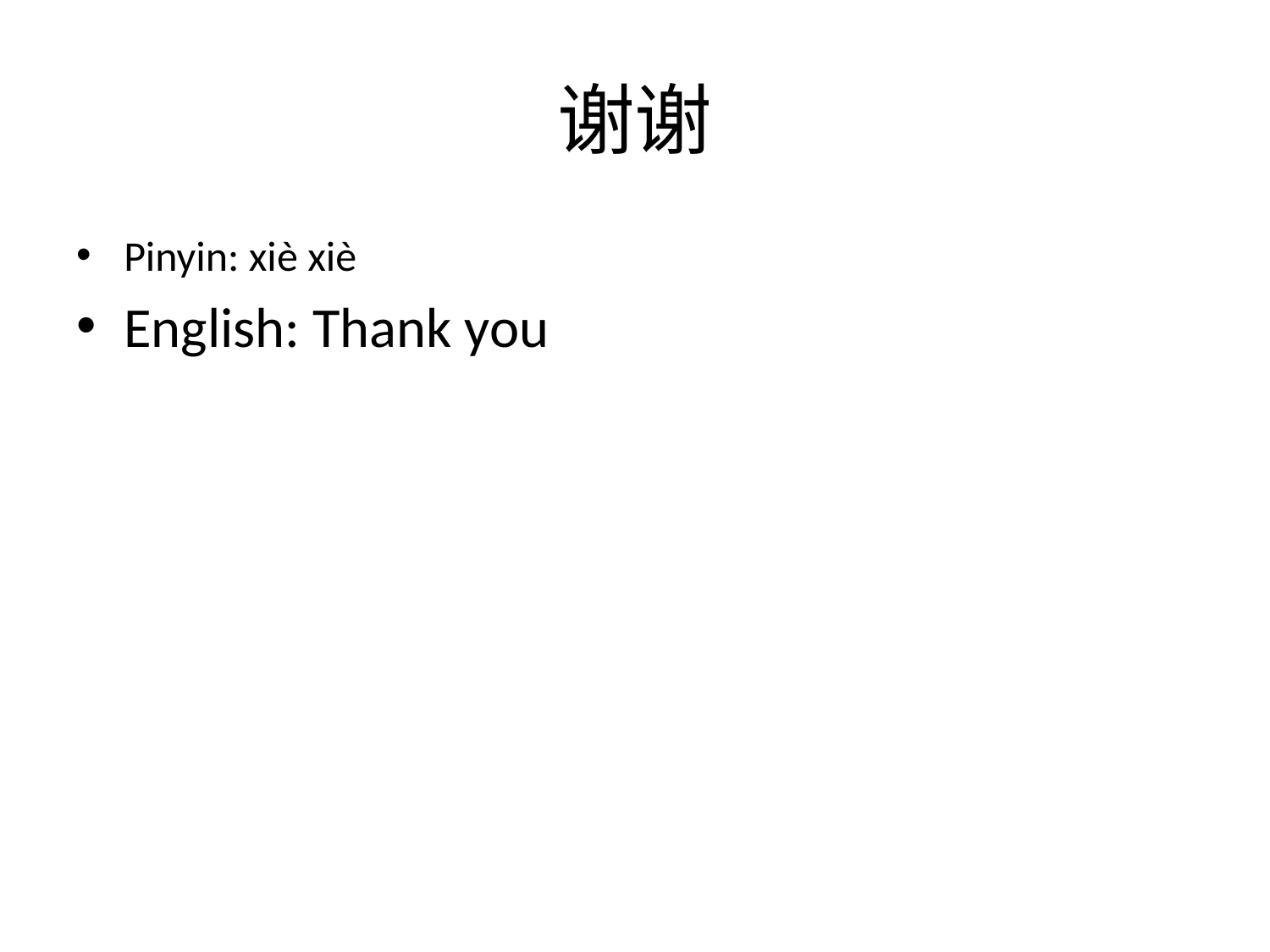

# 谢谢
Pinyin: xiè xiè
English: Thank you